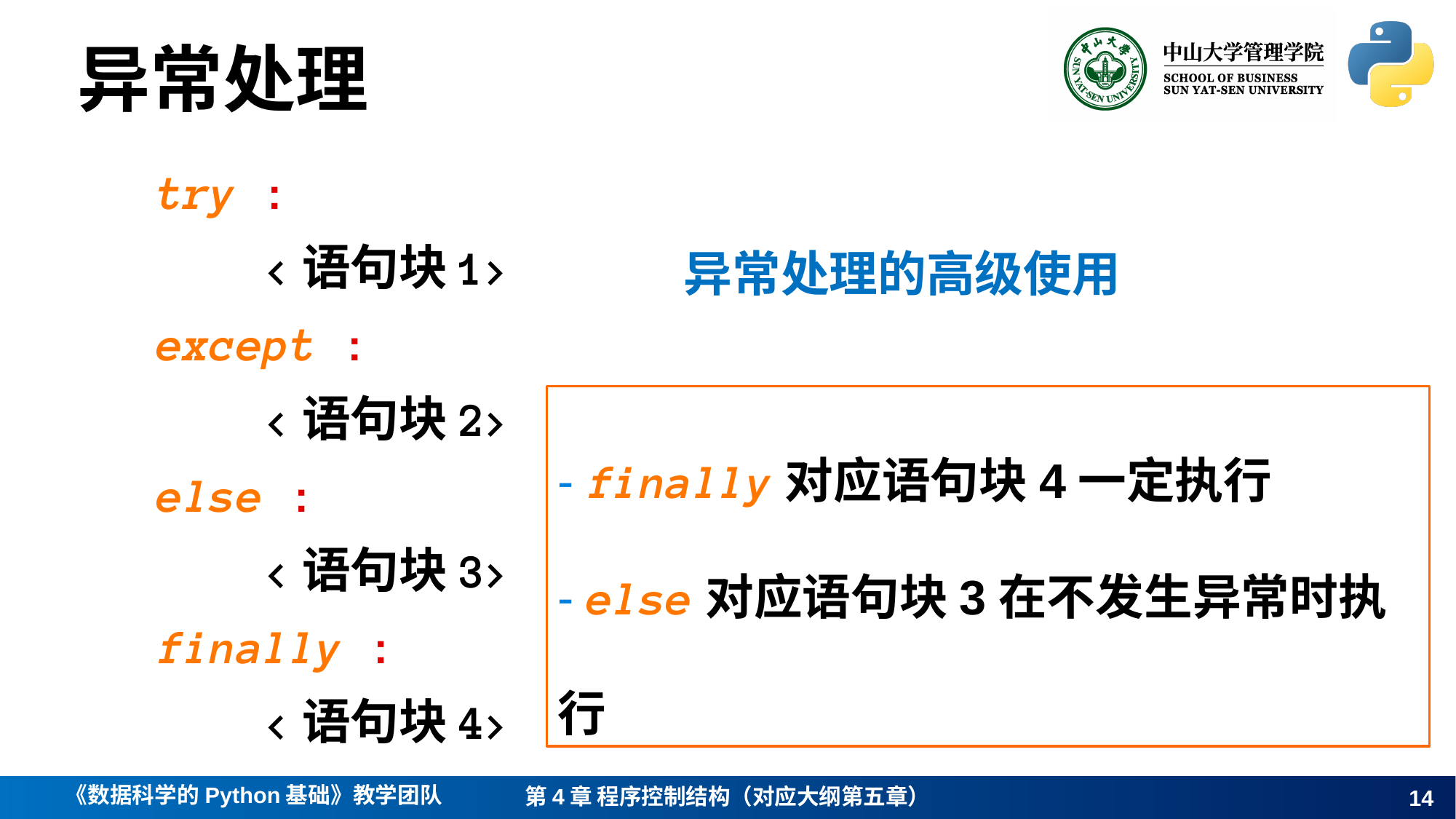

异常处理
try :
    <语句块1>
except :
    <语句块2>
else :
    <语句块3>
finally :
    <语句块4>

异常处理的高级使用
- finally对应语句块4一定执行
- else对应语句块3在不发生异常时执行
14